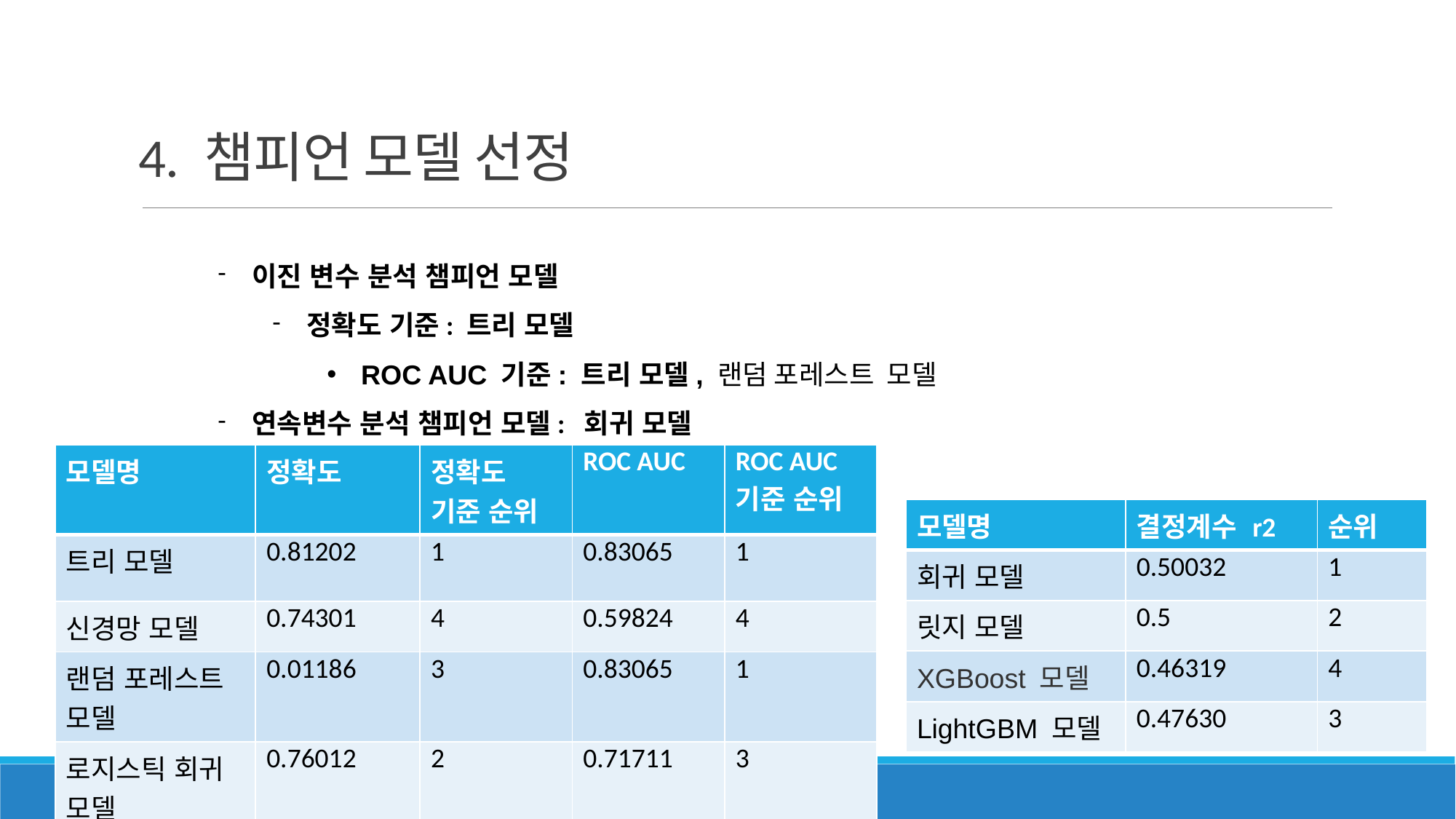

# 4. 챔피언 모델 선정

이진 변수 분석 챔피언 모델
정확도 기준: 트리 모델
ROC AUC 기준: 트리 모델, 랜덤 포레스트  모델
연속변수 분석 챔피언 모델:  회귀 모델
| 모델명 | 정확도 | 정확도  기준 순위 | ROC AUC | ROC AUC 기준 순위 |
| --- | --- | --- | --- | --- |
| 트리 모델 | 0.81202 | 1 | 0.83065 | 1 |
| 신경망 모델 | 0.74301 | 4 | 0.59824 | 4 |
| 랜덤 포레스트  모델 | 0.01186 | 3 | 0.83065 | 1 |
| 로지스틱 회귀 모델 | 0.76012 | 2 | 0.71711 | 3 |
| 모델명 | 결정계수 r2 | 순위 |
| --- | --- | --- |
| 회귀 모델 | 0.50032 | 1 |
| 릿지 모델 | 0.5 | 2 |
| XGBoost 모델 | 0.46319 | 4 |
| LightGBM 모델 | 0.47630 | 3 |